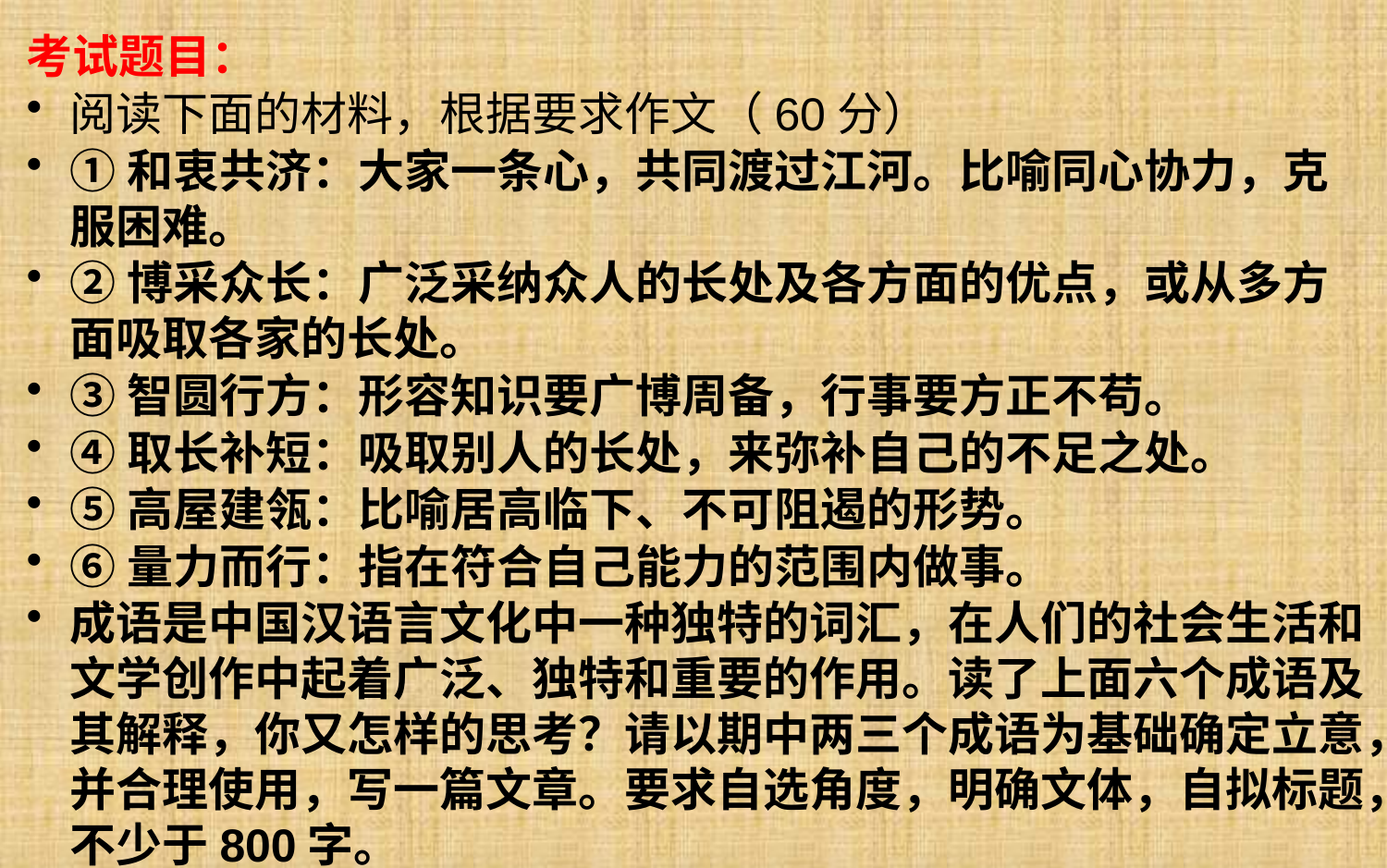

考试题目：
阅读下面的材料，根据要求作文（60分）
①和衷共济：大家一条心，共同渡过江河。比喻同心协力，克服困难。
②博采众长：广泛采纳众人的长处及各方面的优点，或从多方面吸取各家的长处。
③智圆行方：形容知识要广博周备，行事要方正不苟。
④取长补短：吸取别人的长处，来弥补自己的不足之处。
⑤高屋建瓴：比喻居高临下、不可阻遏的形势。
⑥量力而行：指在符合自己能力的范围内做事。
成语是中国汉语言文化中一种独特的词汇，在人们的社会生活和文学创作中起着广泛、独特和重要的作用。读了上面六个成语及其解释，你又怎样的思考？请以期中两三个成语为基础确定立意，并合理使用，写一篇文章。要求自选角度，明确文体，自拟标题，不少于800字。